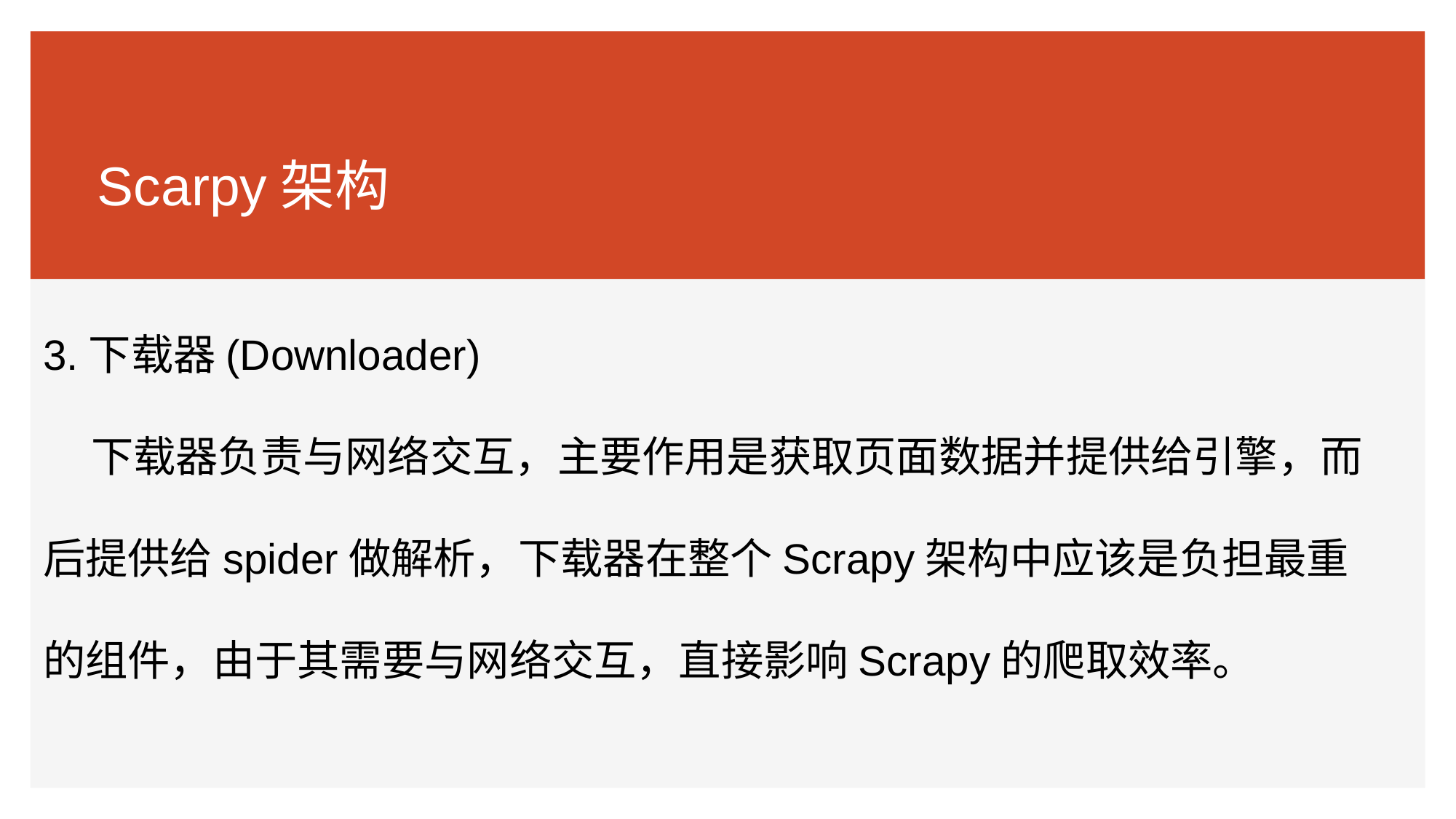

# Scarpy架构
3.下载器(Downloader)
    下载器负责与网络交互，主要作用是获取页面数据并提供给引擎，而后提供给spider做解析，下载器在整个Scrapy架构中应该是负担最重的组件，由于其需要与网络交互，直接影响Scrapy的爬取效率。